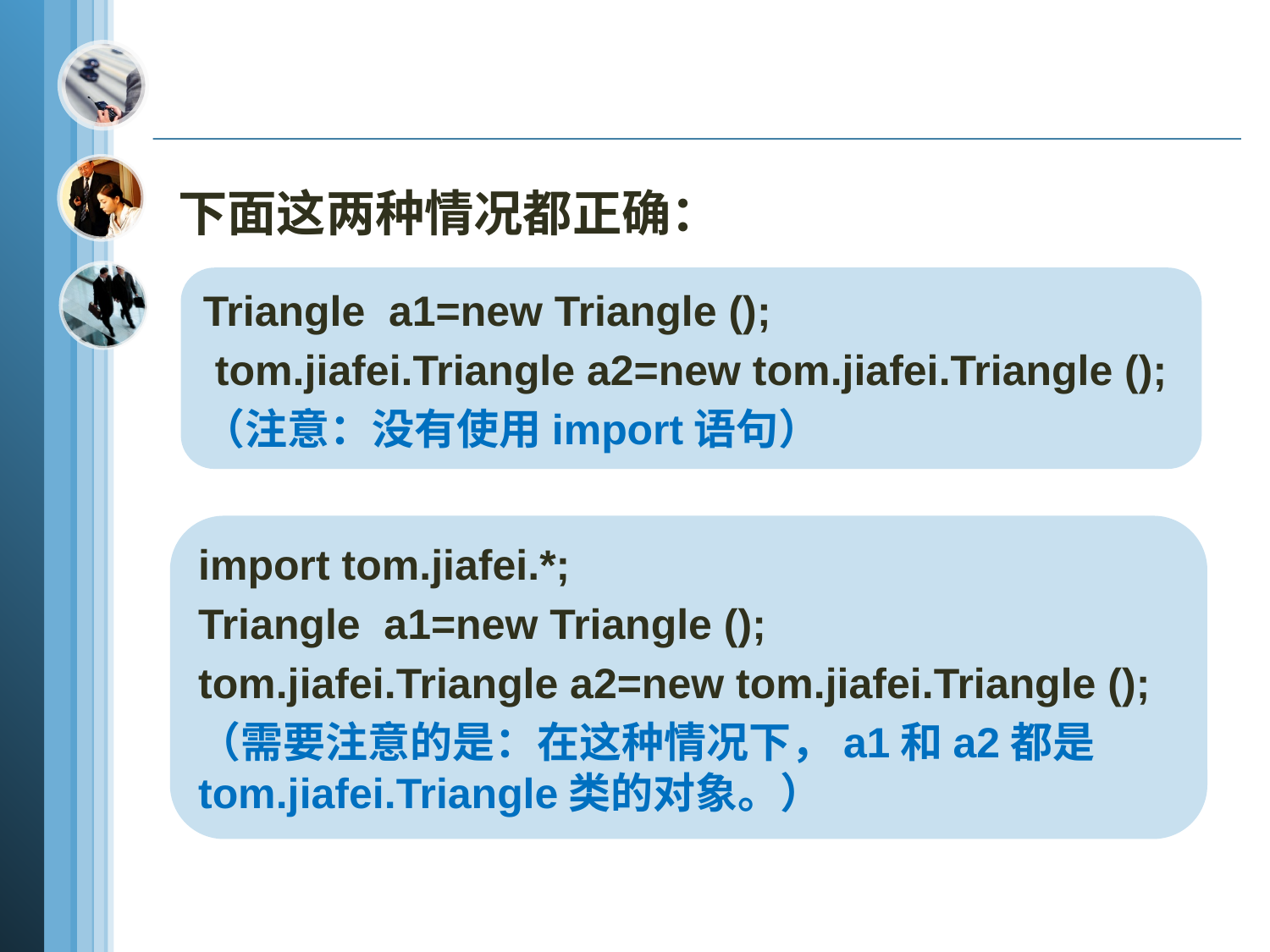

下面这两种情况都正确：

Triangle  a1=new Triangle ();
 tom.jiafei.Triangle a2=new tom.jiafei.Triangle ();
（注意：没有使用import语句）
import tom.jiafei.*;
Triangle  a1=new Triangle ();
tom.jiafei.Triangle a2=new tom.jiafei.Triangle ();
（需要注意的是：在这种情况下，a1和a2都是tom.jiafei.Triangle类的对象。）